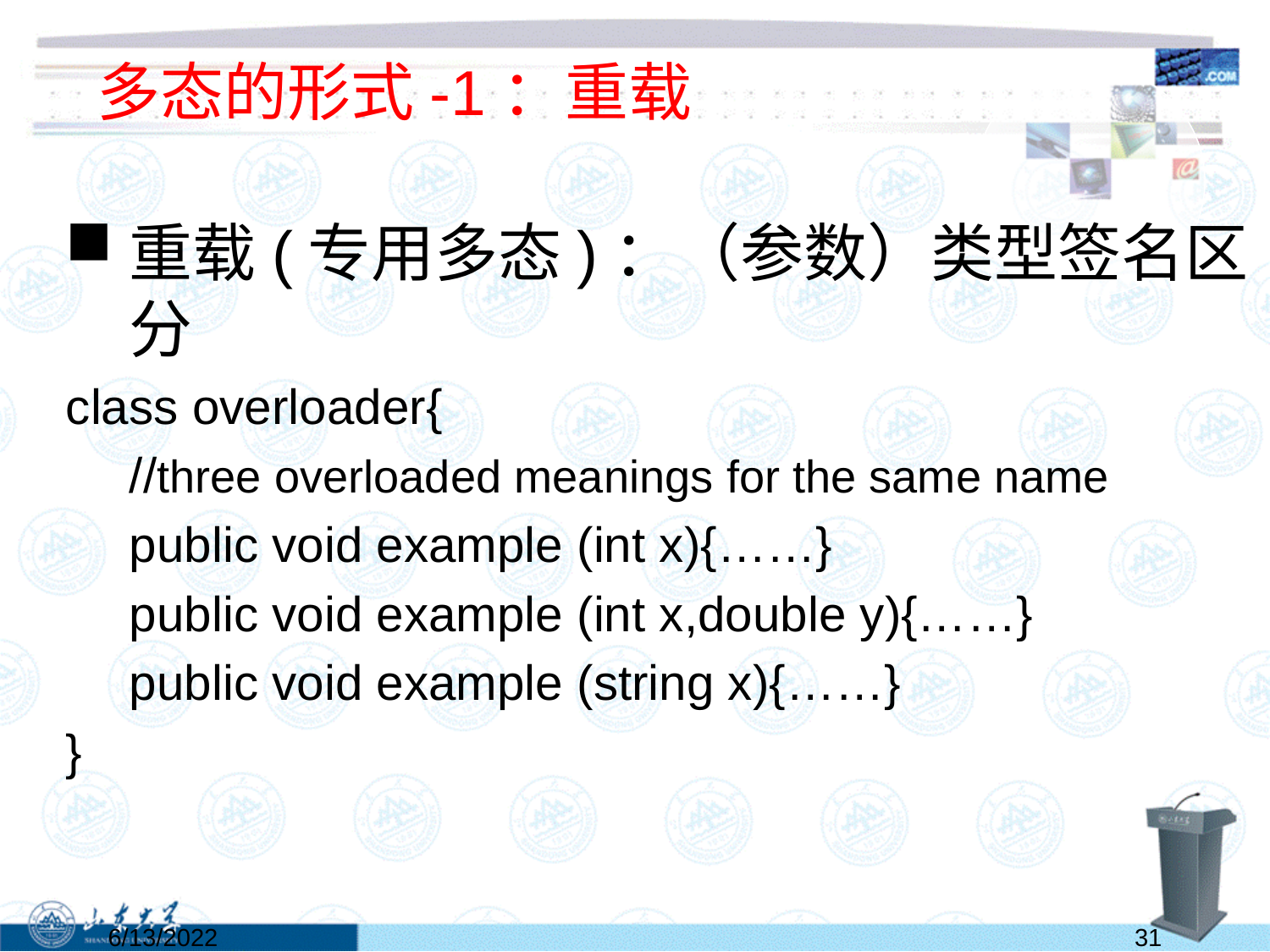

# 多态的形式-1：重载
重载(专用多态)：（参数）类型签名区分
class overloader{
	//three overloaded meanings for the same name
	public void example (int x){……}
	public void example (int x,double y){……}
	public void example (string x){……}
}
6/13/2022
31